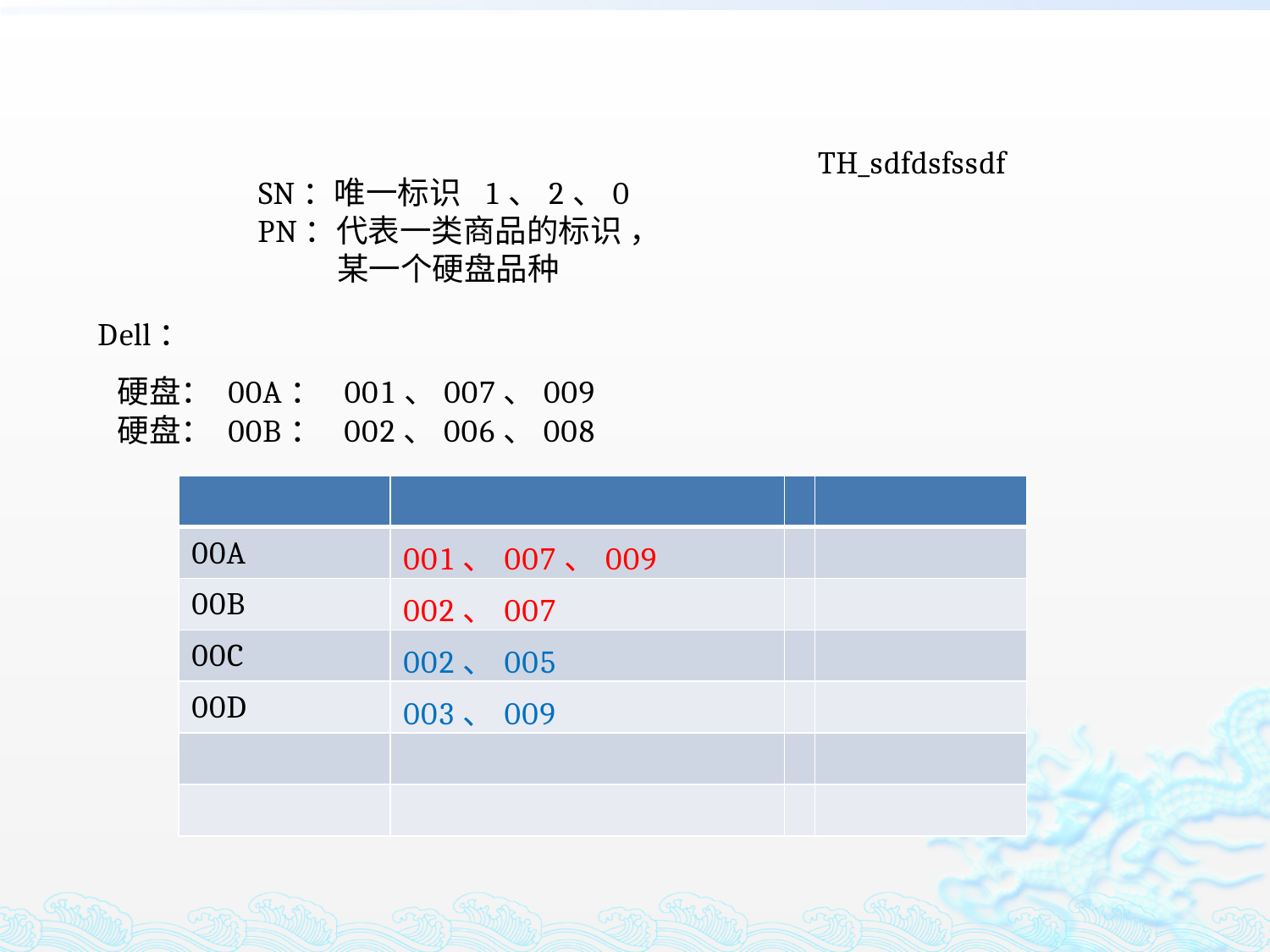

TH_sdfdsfssdf
SN：唯一标识  1、2、0
PN：代表一类商品的标识 ，
          某一个硬盘品种
Dell：
硬盘： 00A：  001、007、009
硬盘： 00B：  002、006、008
|  |  |  |  |
| --- | --- | --- | --- |
| 00A | 001、007、009 |  |  |
| 00B | 002、007 |  |  |
| 00C | 002、005 |  |  |
| 00D | 003、009 |  |  |
|  |  |  |  |
|  |  |  |  |